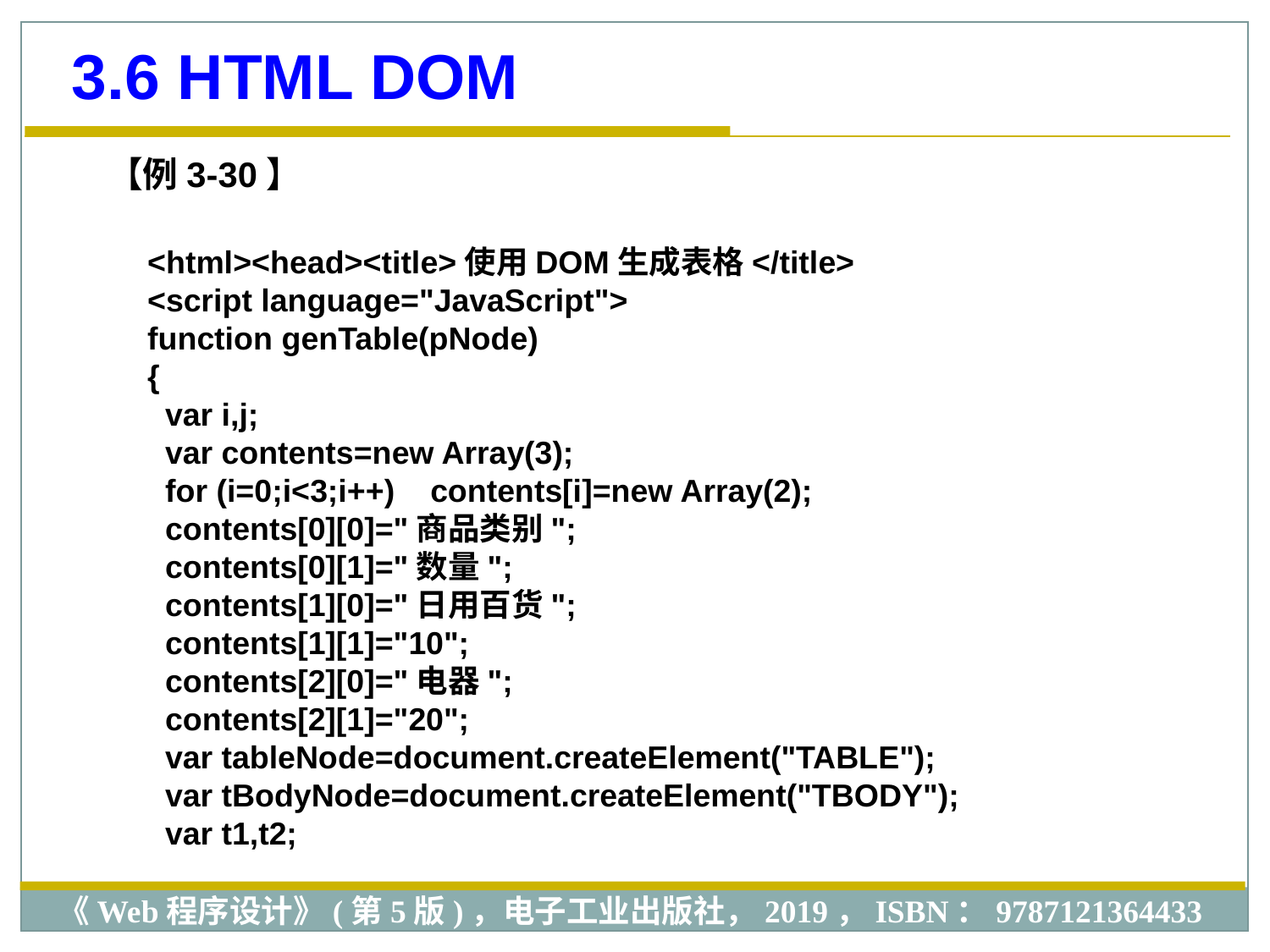

3.6 HTML DOM
【例3-30】
<html><head><title>使用DOM生成表格</title>
<script language="JavaScript">
function genTable(pNode)
{
  var i,j;
  var contents=new Array(3);
  for (i=0;i<3;i++)    contents[i]=new Array(2);
  contents[0][0]="商品类别";
  contents[0][1]="数量";
  contents[1][0]="日用百货";
  contents[1][1]="10";
  contents[2][0]="电器";
  contents[2][1]="20";
  var tableNode=document.createElement("TABLE");
  var tBodyNode=document.createElement("TBODY");
  var t1,t2;